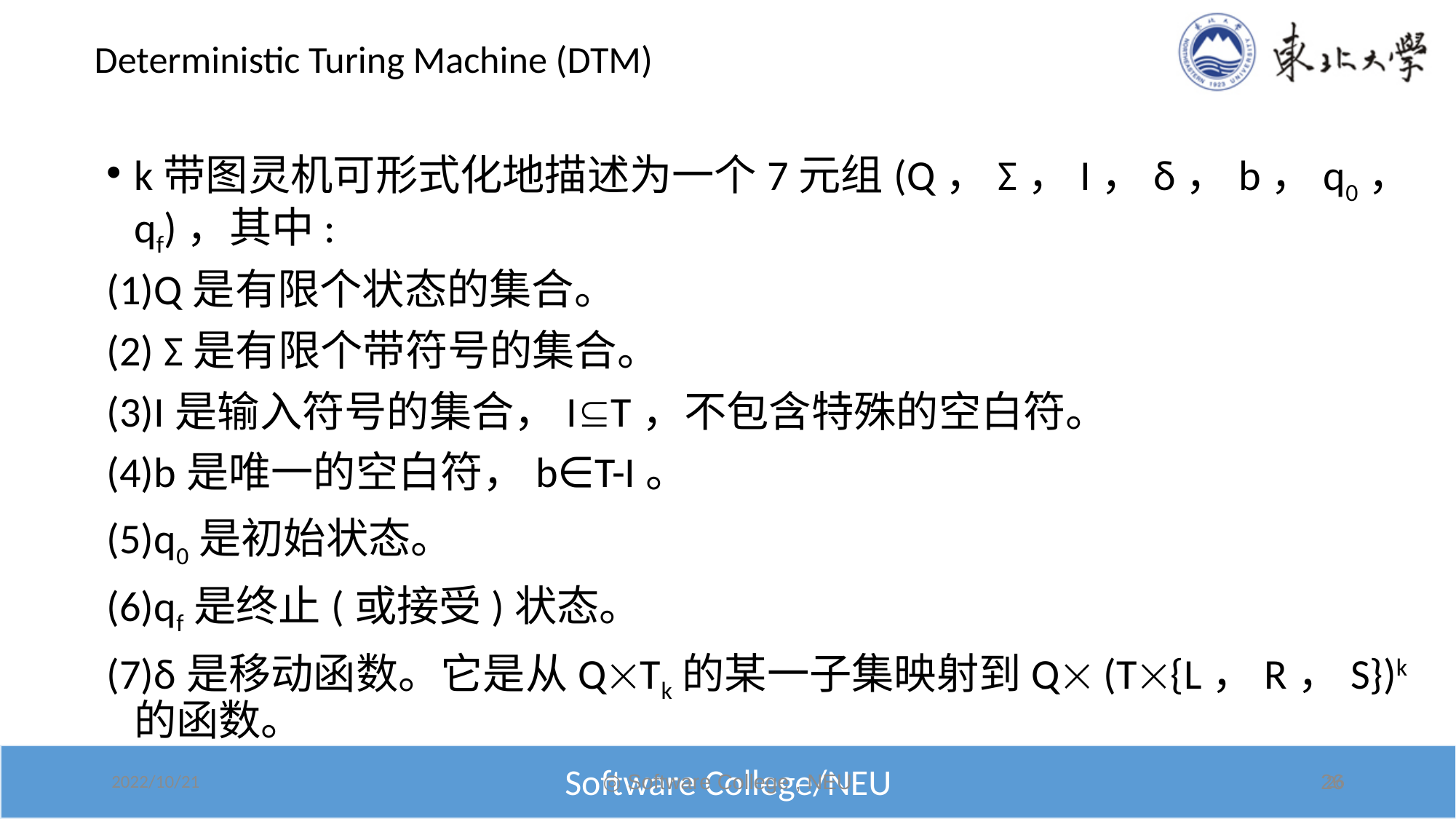

Deterministic Turing Machine (DTM)
k带图灵机可形式化地描述为一个7元组(Q，Σ，I，δ，b，q0，qf)，其中:
(1)Q是有限个状态的集合。
(2) Σ是有限个带符号的集合。
(3)I是输入符号的集合，I⊆T，不包含特殊的空白符。
(4)b是唯一的空白符，b∈T-I。
(5)q0是初始状态。
(6)qf是终止(或接受)状态。
(7)δ是移动函数。它是从Q×Tk的某一子集映射到Q× (T×{L，R，S})k的函数。

◎ Software College , NEU
26